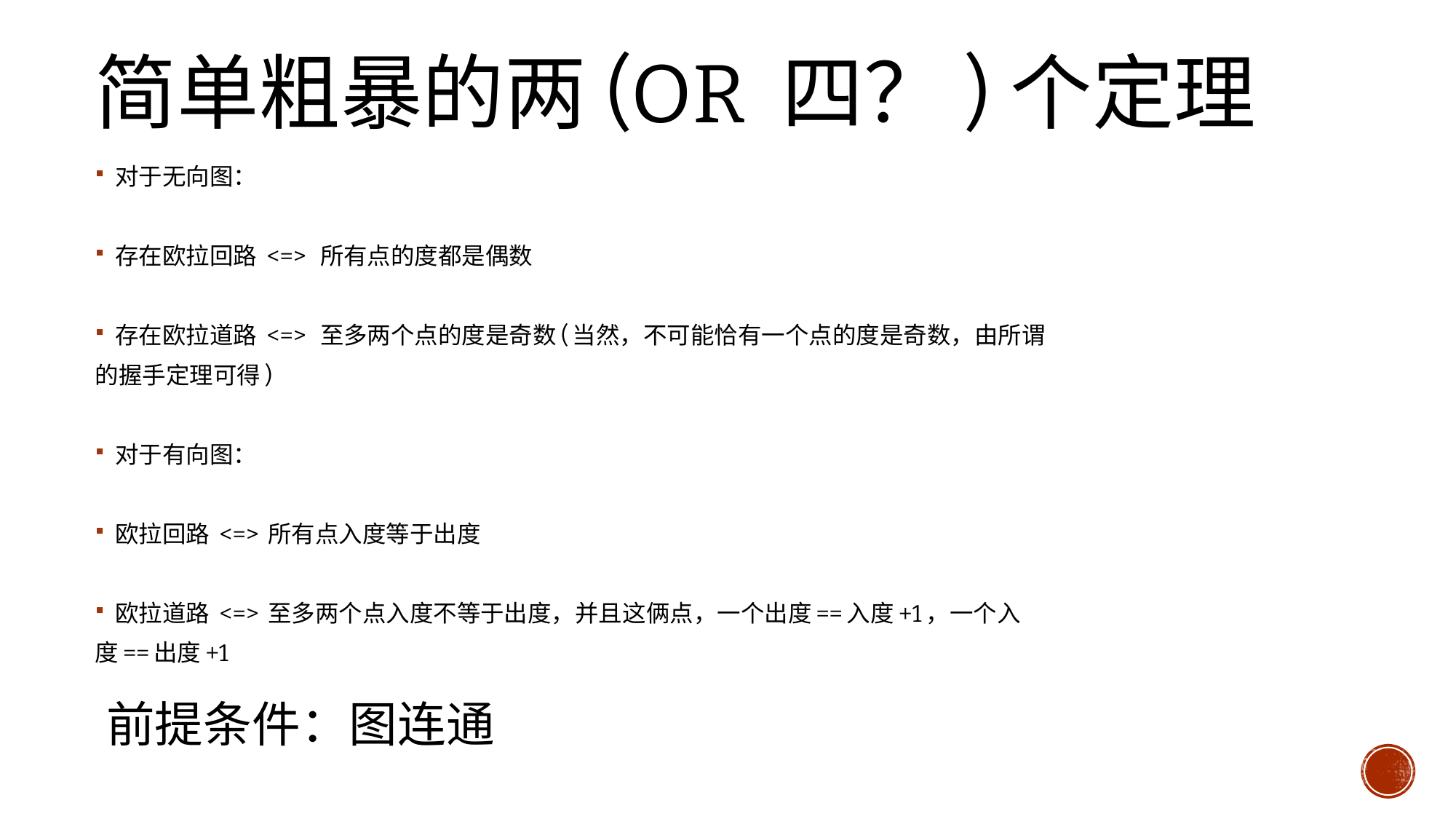

# 简单粗暴的两(or 四？)个定理
对于无向图：

存在欧拉回路 <=>  所有点的度都是偶数

存在欧拉道路 <=>  至多两个点的度是奇数(当然，不可能恰有一个点的度是奇数，由所谓
的握手定理可得)

对于有向图：

欧拉回路 <=> 所有点入度等于出度

欧拉道路 <=> 至多两个点入度不等于出度，并且这俩点，一个出度==入度+1，一个入
度==出度+1
前提条件：图连通